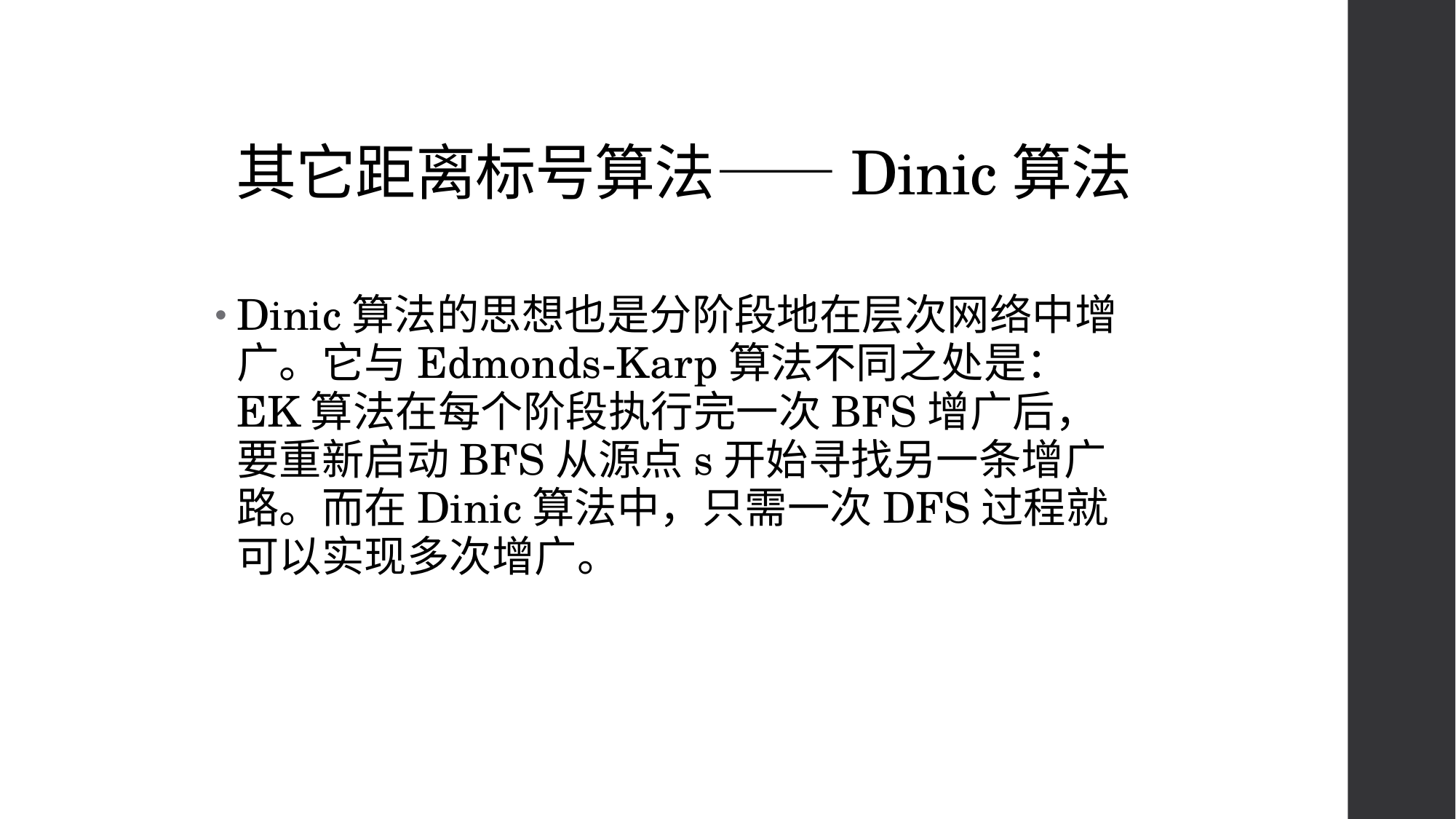

# 其它距离标号算法——Dinic算法
Dinic算法的思想也是分阶段地在层次网络中增广。它与Edmonds-Karp算法不同之处是：EK算法在每个阶段执行完一次BFS增广后，要重新启动BFS从源点s开始寻找另一条增广路。而在Dinic算法中，只需一次DFS过程就可以实现多次增广。